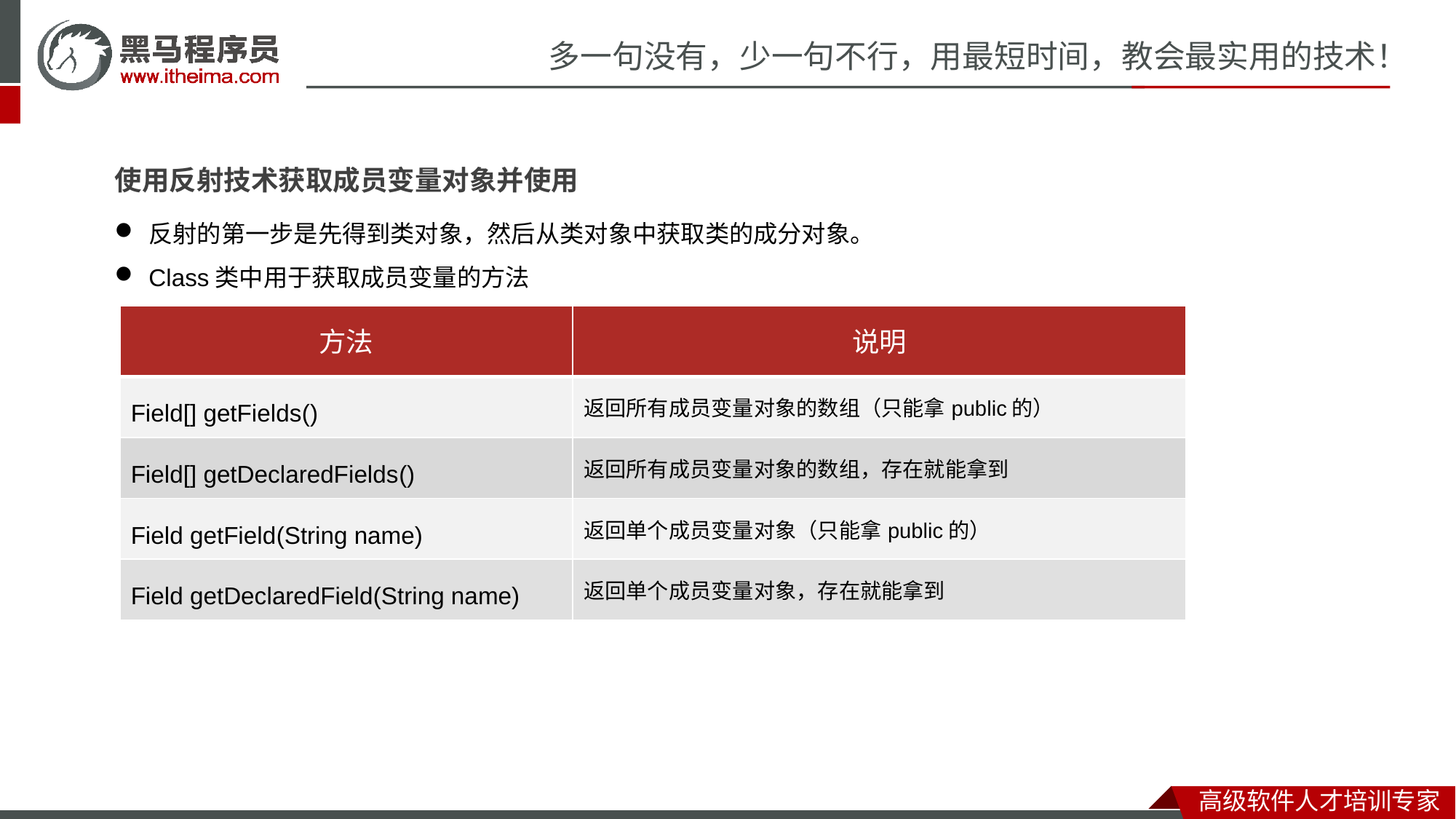

使用反射技术获取成员变量对象并使用
反射的第一步是先得到类对象，然后从类对象中获取类的成分对象。
Class类中用于获取成员变量的方法
| 方法 | 说明 |
| --- | --- |
| Field[] getFields​() | 返回所有成员变量对象的数组（只能拿public的） |
| Field[] getDeclaredFields​() | 返回所有成员变量对象的数组，存在就能拿到 |
| Field getField​(String name) | 返回单个成员变量对象（只能拿public的） |
| Field getDeclaredField​(String name) | 返回单个成员变量对象，存在就能拿到 |